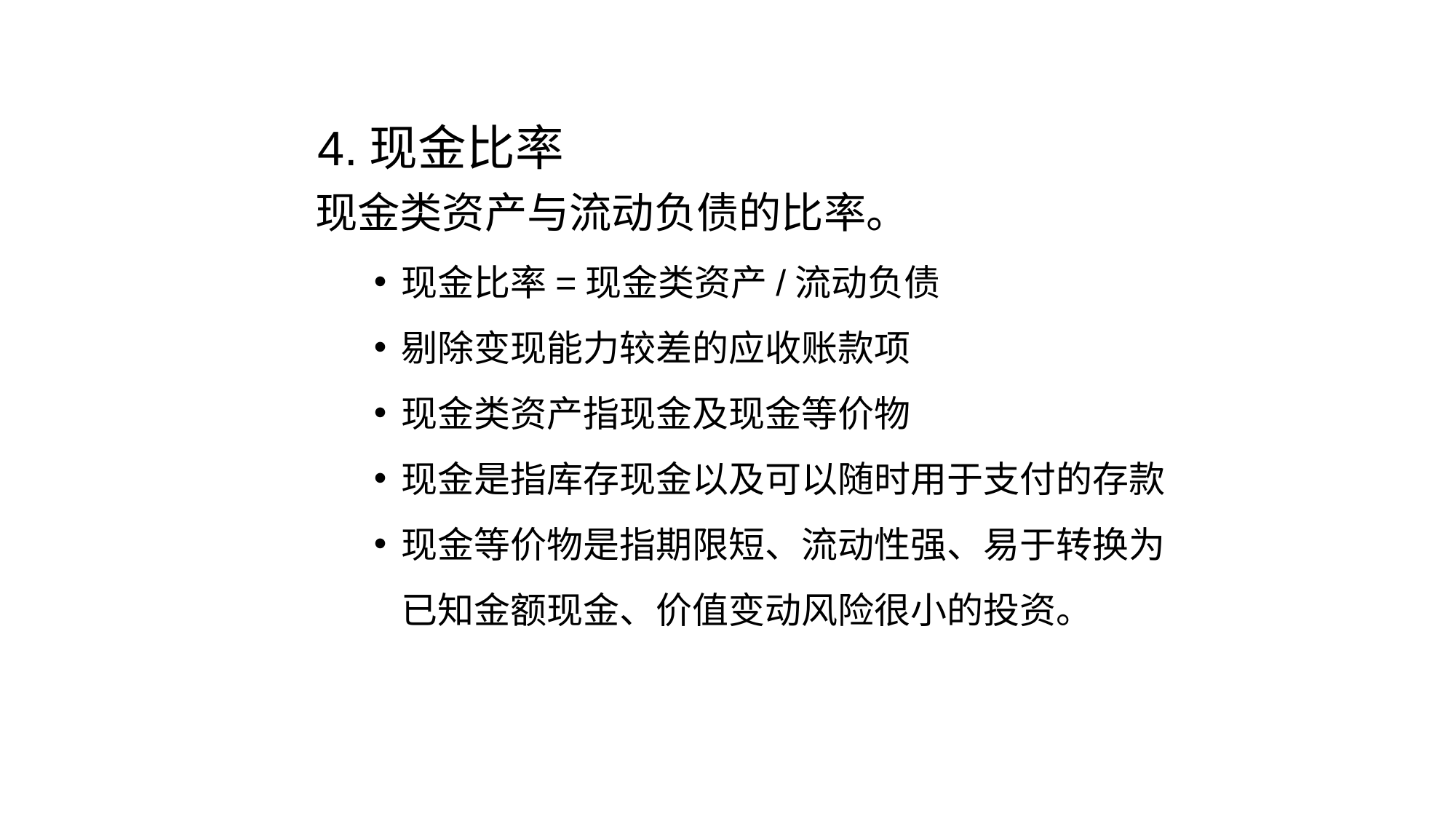

# 4.现金比率
现金类资产与流动负债的比率。
现金比率=现金类资产/流动负债
剔除变现能力较差的应收账款项
现金类资产指现金及现金等价物
现金是指库存现金以及可以随时用于支付的存款
现金等价物是指期限短、流动性强、易于转换为已知金额现金、价值变动风险很小的投资。